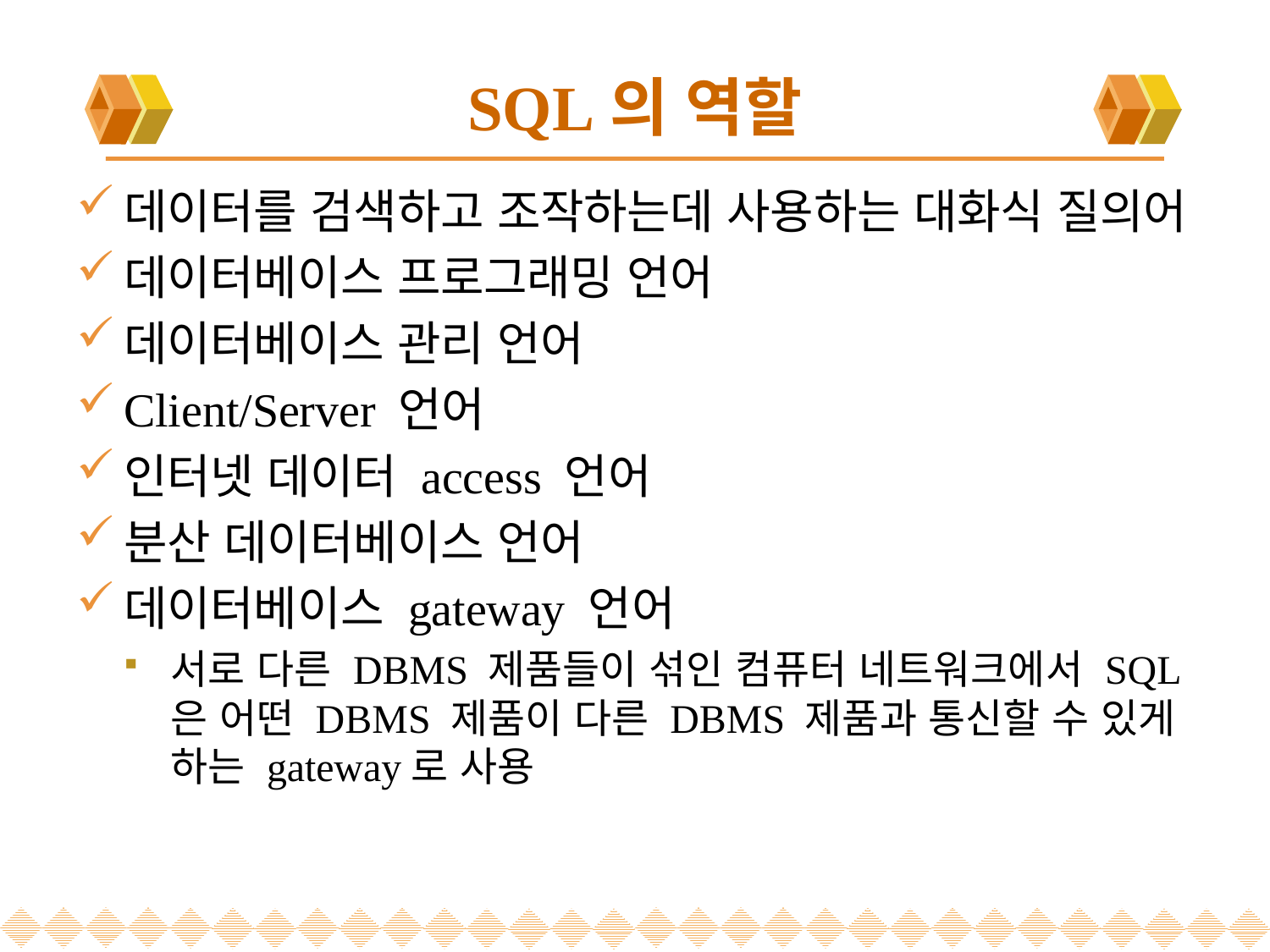

# SQL의 역할
데이터를 검색하고 조작하는데 사용하는 대화식 질의어
데이터베이스 프로그래밍 언어
데이터베이스 관리 언어
Client/Server 언어
인터넷 데이터 access 언어
분산 데이터베이스 언어
데이터베이스 gateway 언어
서로 다른 DBMS 제품들이 섞인 컴퓨터 네트워크에서 SQL은 어떤 DBMS 제품이 다른 DBMS 제품과 통신할 수 있게 하는 gateway로 사용